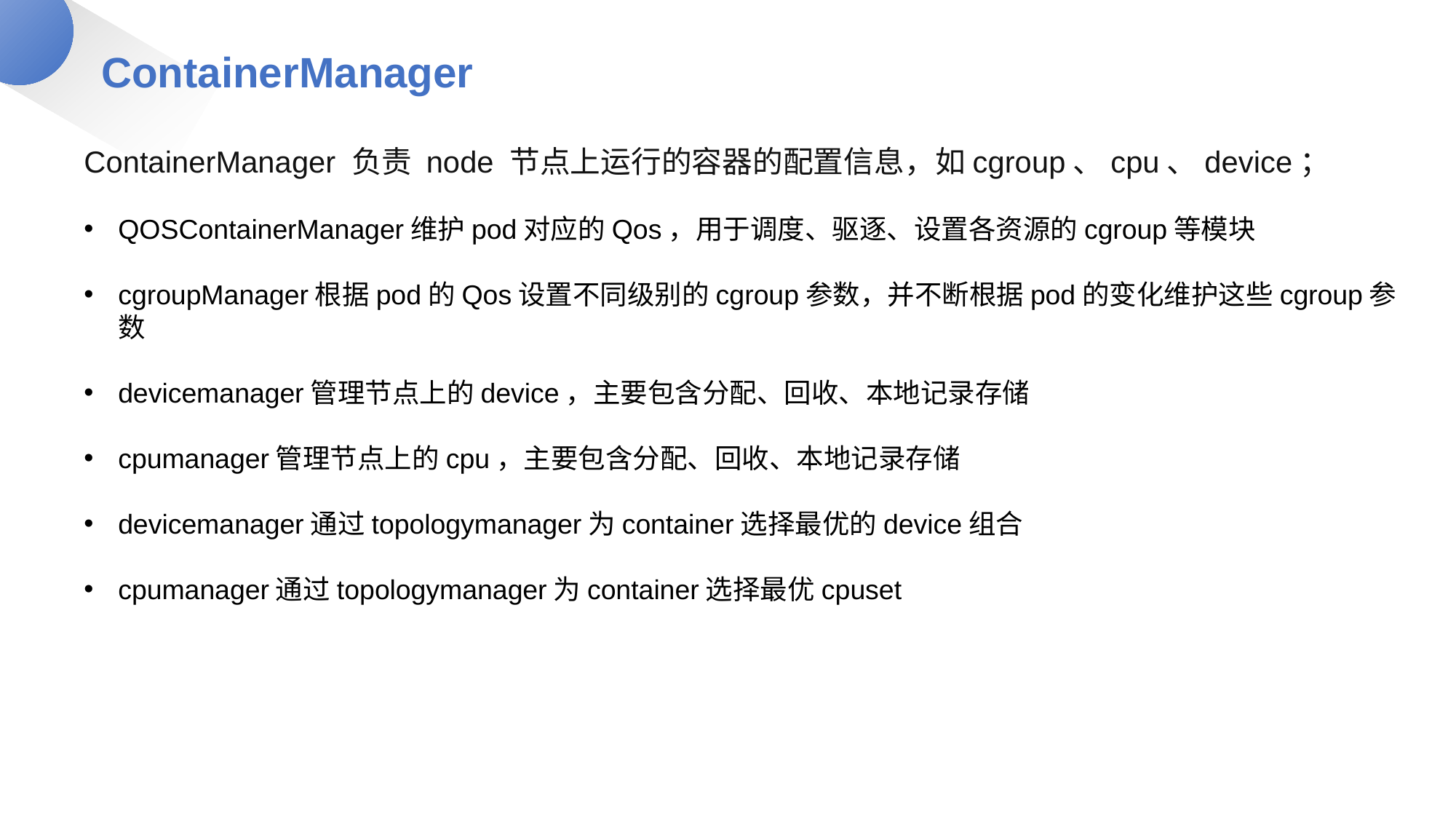

ContainerManager
ContainerManager 负责 node 节点上运行的容器的配置信息，如cgroup、cpu、device；
QOSContainerManager维护pod对应的Qos，用于调度、驱逐、设置各资源的cgroup等模块

cgroupManager根据pod的Qos设置不同级别的cgroup参数，并不断根据pod的变化维护这些cgroup参数

devicemanager管理节点上的device，主要包含分配、回收、本地记录存储

cpumanager管理节点上的cpu，主要包含分配、回收、本地记录存储

devicemanager通过topologymanager为container选择最优的device组合

cpumanager通过topologymanager为container选择最优cpuset